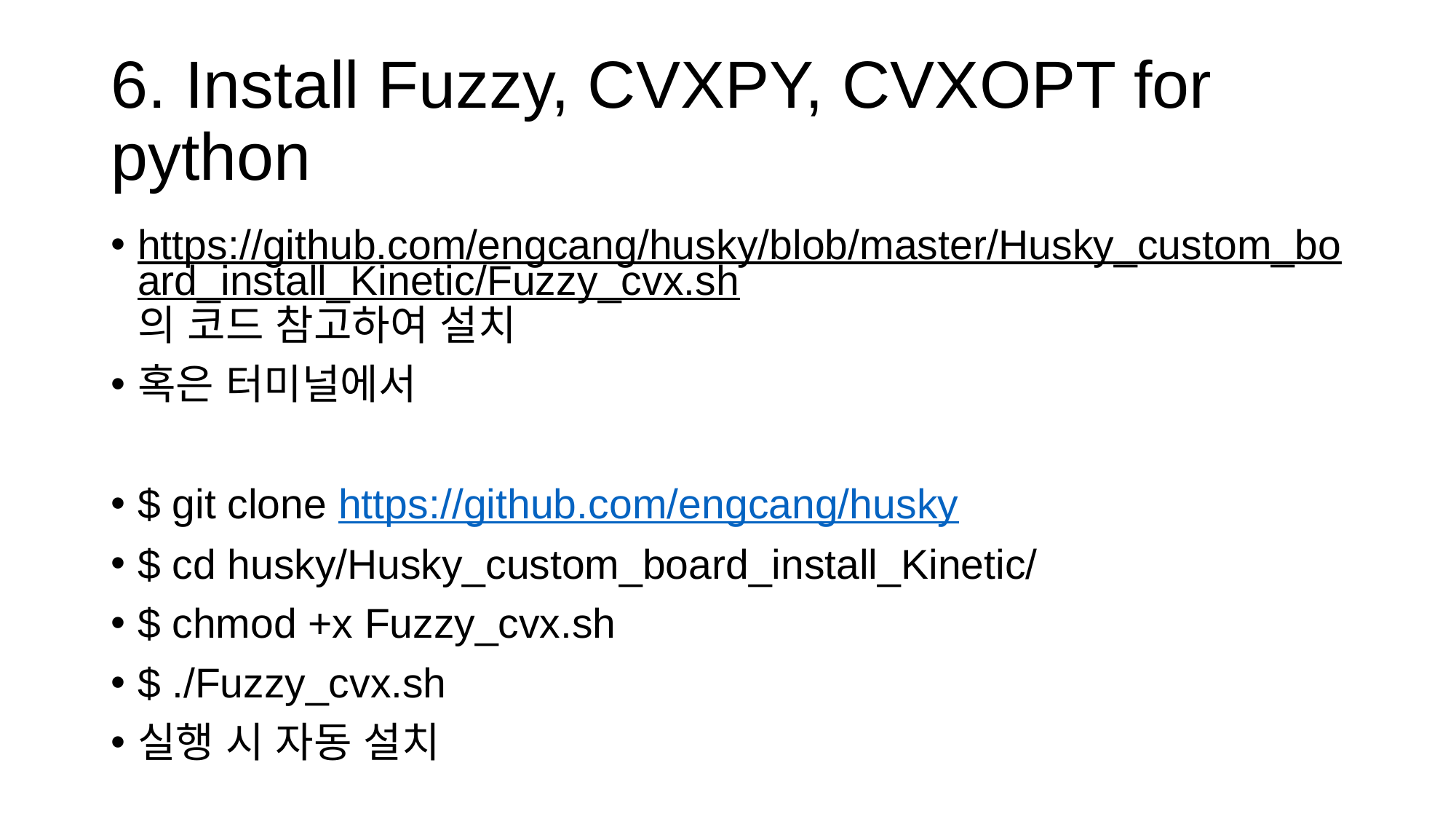

# 6. Install Fuzzy, CVXPY, CVXOPT for python
https://github.com/engcang/husky/blob/master/Husky_custom_board_install_Kinetic/Fuzzy_cvx.sh의 코드 참고하여 설치
혹은 터미널에서

$ git clone https://github.com/engcang/husky
$ cd husky/Husky_custom_board_install_Kinetic/
$ chmod +x Fuzzy_cvx.sh
$ ./Fuzzy_cvx.sh
실행 시 자동 설치